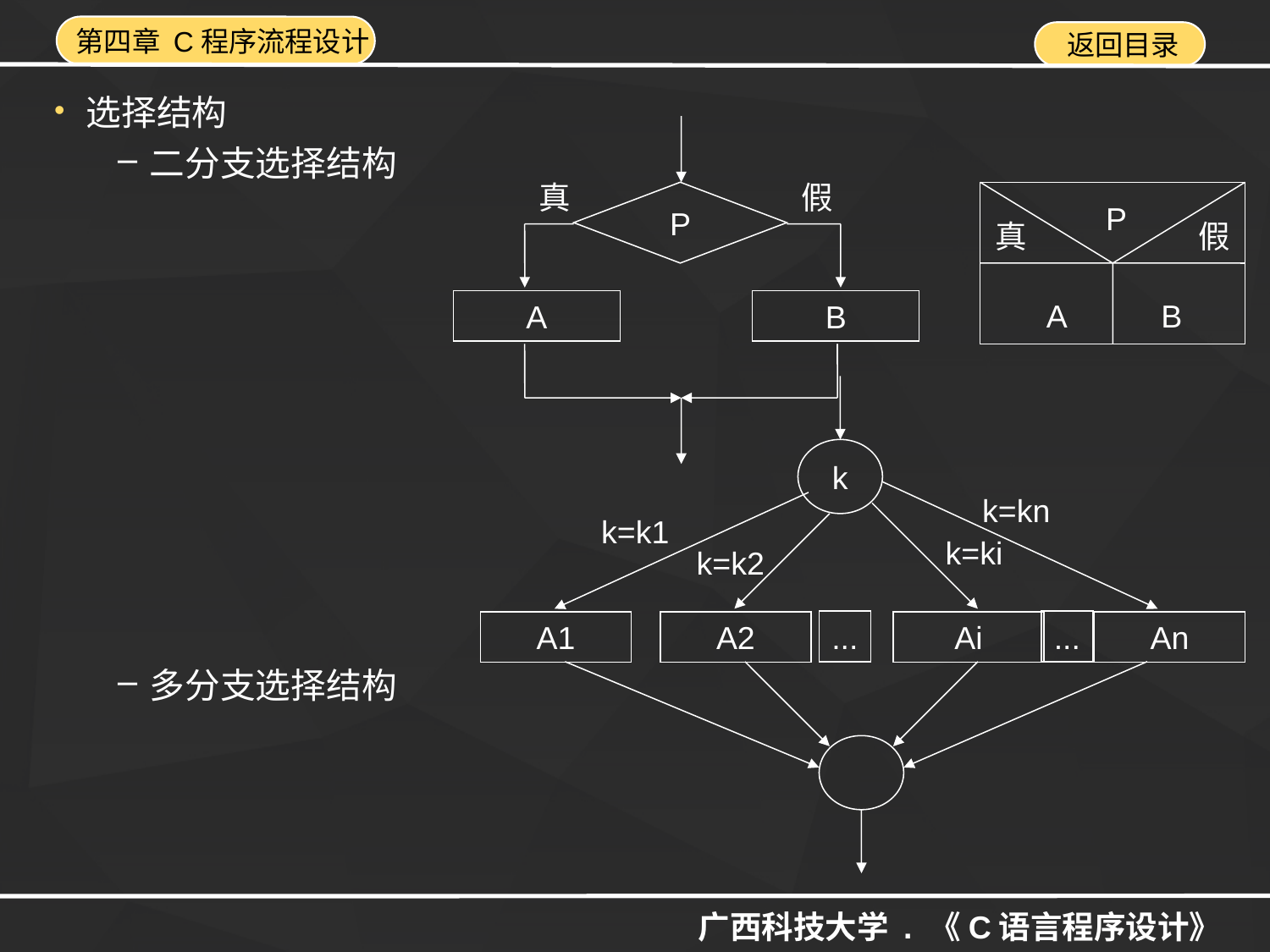

选择结构
二分支选择结构

多分支选择结构

真
假
P

A
B

P

真
假

A
B

k

k=kn

k=k1

k=ki
k=k2
...
...
A1
A2
Ai
An